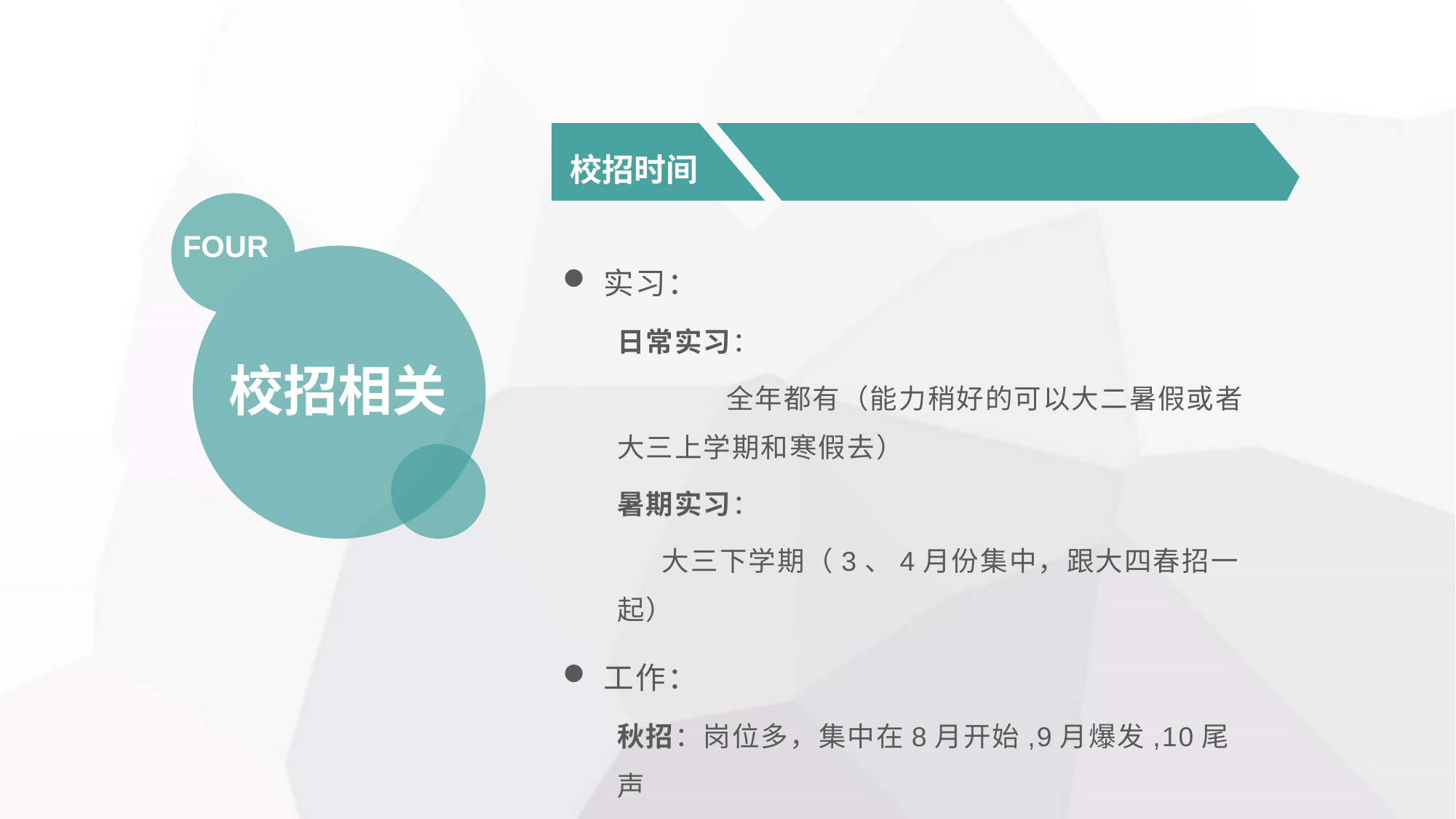

校招时间

FOUR

实习：
日常实习：
	全年都有（能力稍好的可以大二暑假或者大三上学期和寒假去）
暑期实习：
     大三下学期（3、4月份集中，跟大四春招一起）
工作：
秋招：岗位多，集中在8月开始,9月爆发,10尾声
      春招：岗位少，主要是补招和海归，3,4月份
校招相关